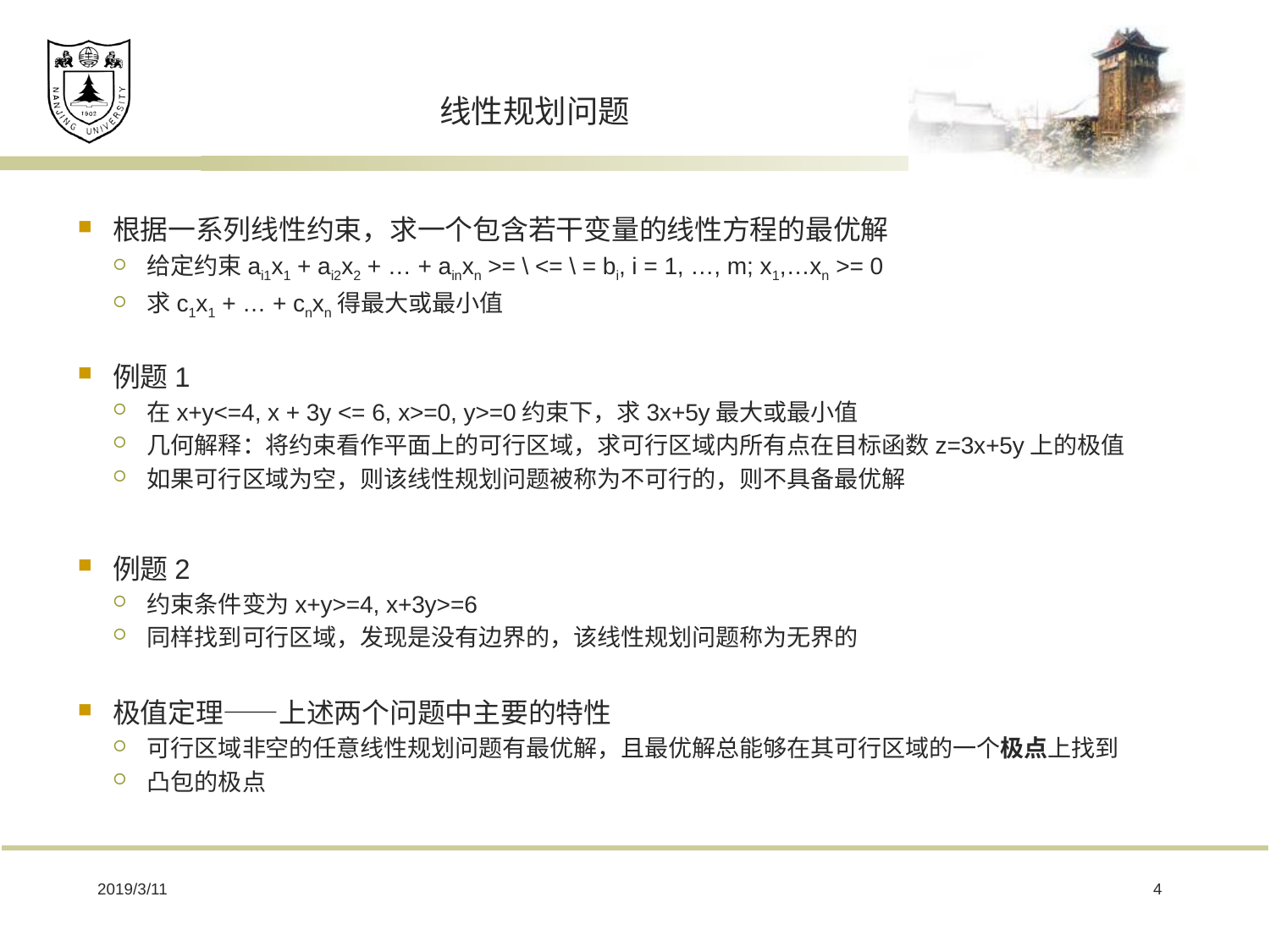

# 线性规划问题
根据一系列线性约束，求一个包含若干变量的线性方程的最优解
给定约束ai1x1 + ai2x2 + … + ainxn >= \ <= \ = bi, i = 1, …, m; x1,…xn >= 0
求c1x1 + … + cnxn得最大或最小值

例题1
在x+y<=4, x + 3y <= 6, x>=0, y>=0约束下，求3x+5y最大或最小值
几何解释：将约束看作平面上的可行区域，求可行区域内所有点在目标函数z=3x+5y上的极值
如果可行区域为空，则该线性规划问题被称为不可行的，则不具备最优解

例题2
约束条件变为x+y>=4, x+3y>=6
同样找到可行区域，发现是没有边界的，该线性规划问题称为无界的

极值定理——上述两个问题中主要的特性
可行区域非空的任意线性规划问题有最优解，且最优解总能够在其可行区域的一个极点上找到
凸包的极点
2019/3/11
4